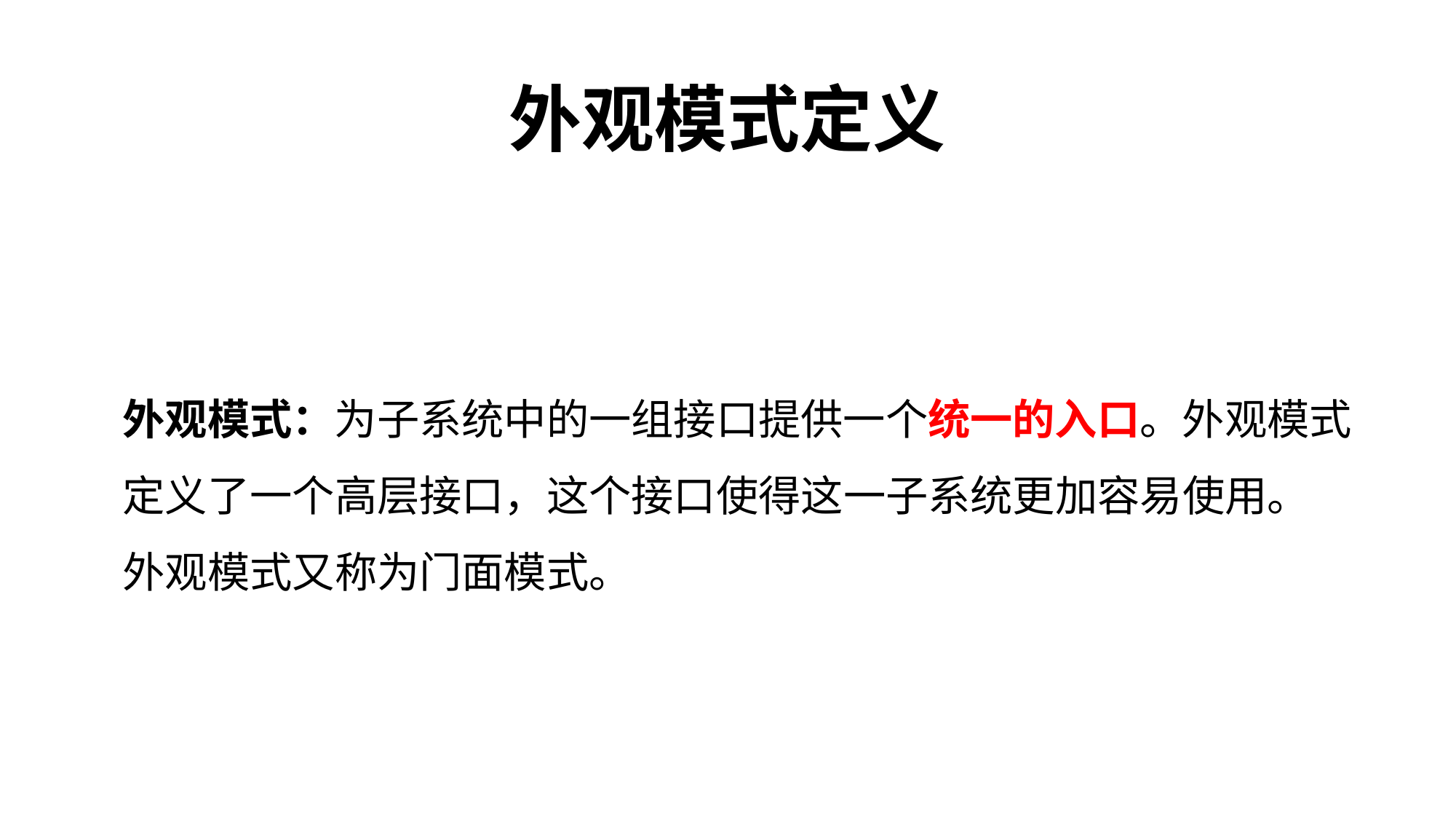

# 外观模式定义
外观模式：为子系统中的一组接口提供一个统一的入口。外观模式  定义了一个高层接口，这个接口使得这一子系统更加容易使用。
外观模式又称为门面模式。